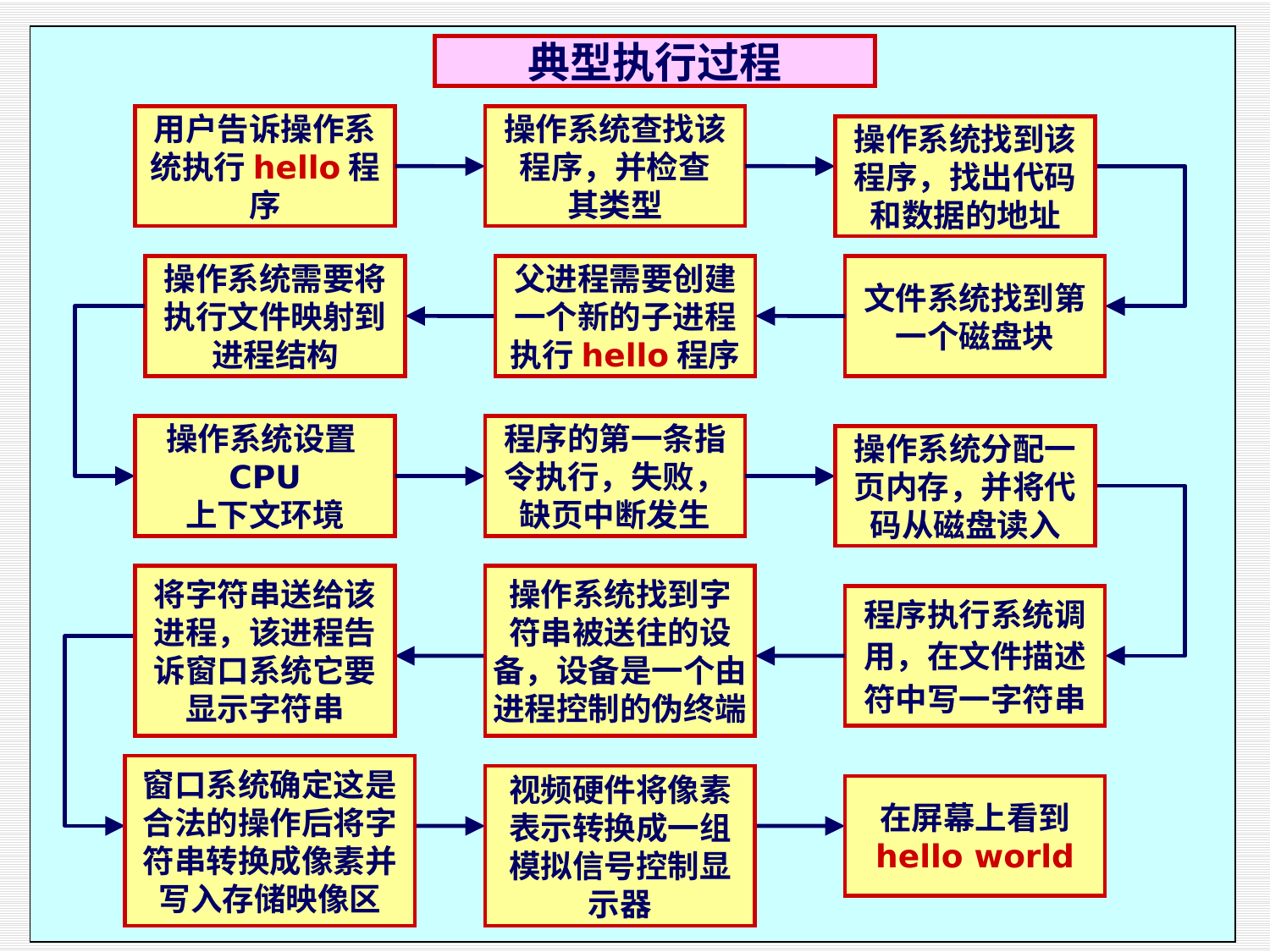

典型执行过程
用户告诉操作系统执行hello程序
操作系统查找该程序，并检查
其类型
操作系统找到该程序，找出代码和数据的地址

操作系统需要将执行文件映射到进程结构
父进程需要创建一个新的子进程执行hello程序
文件系统找到第一个磁盘块

操作系统设置CPU
上下文环境
程序的第一条指令执行，失败，缺页中断发生
操作系统分配一
页内存，并将代码从磁盘读入

将字符串送给该进程，该进程告诉窗口系统它要显示字符串
操作系统找到字
符串被送往的设备，设备是一个由进程控制的伪终端
程序执行系统调
用，在文件描述
符中写一字符串

窗口系统确定这是合法的操作后将字符串转换成像素并写入存储映像区
视频硬件将像素表示转换成一组模拟信号控制显示器
在屏幕上看到
hello world